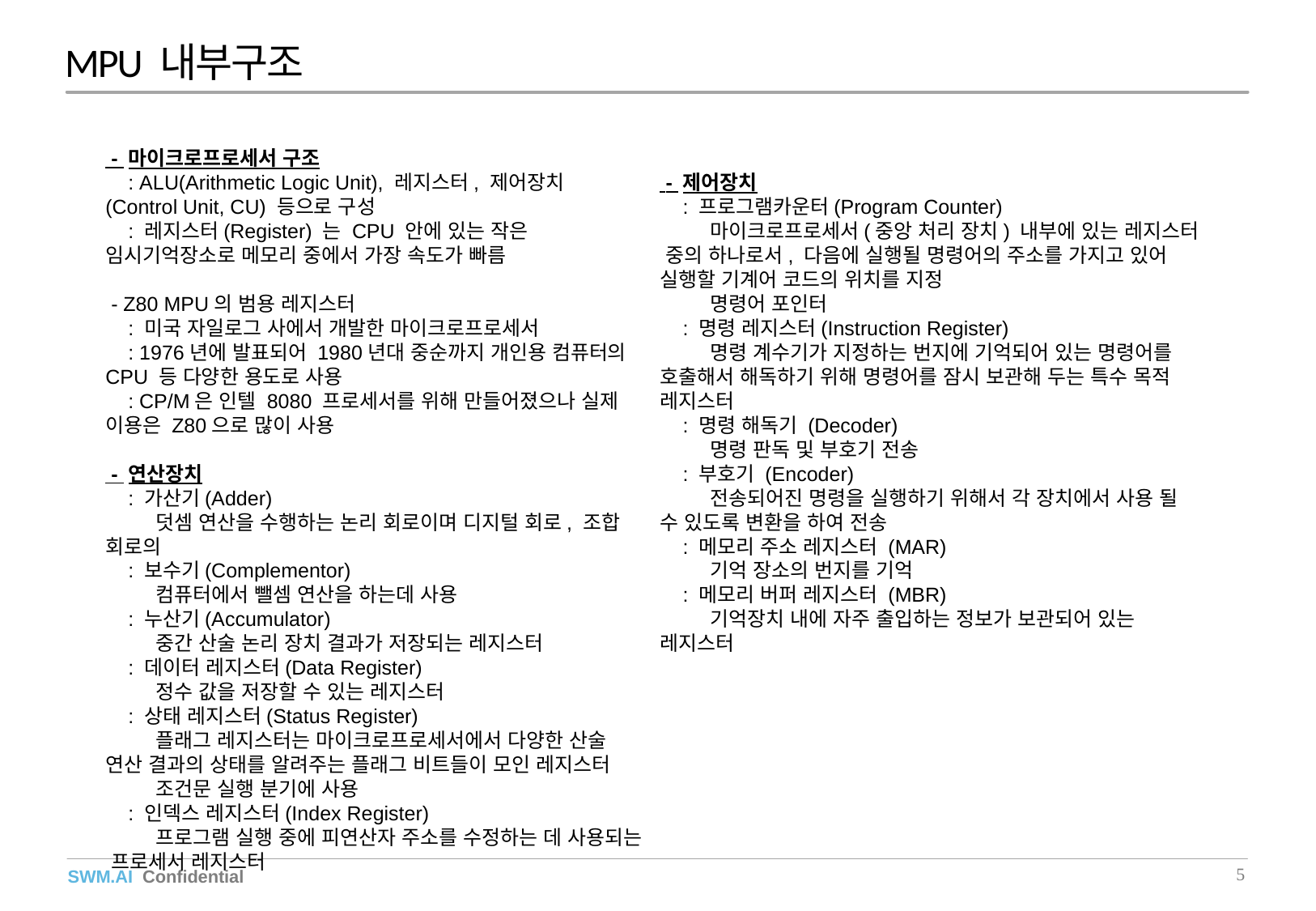

MPU 내부구조
 - 마이크로프로세서 구조
    : ALU(Arithmetic Logic Unit), 레지스터, 제어장치(Control Unit, CU) 등으로 구성
    : 레지스터(Register) 는 CPU 안에 있는 작은 임시기억장소로 메모리 중에서 가장 속도가 빠름
 - Z80 MPU의 범용 레지스터
    : 미국 자일로그 사에서 개발한 마이크로프로세서
    : 1976년에 발표되어 1980년대 중순까지 개인용 컴퓨터의 CPU 등 다양한 용도로 사용
    : CP/M은 인텔 8080 프로세서를 위해 만들어졌으나 실제 이용은 Z80으로 많이 사용
 - 연산장치
    : 가산기(Adder)
        덧셈 연산을 수행하는 논리 회로이며 디지털 회로, 조합 회로의
    : 보수기(Complementor)
        컴퓨터에서 뺄셈 연산을 하는데 사용
    : 누산기(Accumulator)
        중간 산술 논리 장치 결과가 저장되는 레지스터
    : 데이터 레지스터(Data Register)
        정수 값을 저장할 수 있는 레지스터
    : 상태 레지스터(Status Register)
        플래그 레지스터는 마이크로프로세서에서 다양한 산술 연산 결과의 상태를 알려주는 플래그 비트들이 모인 레지스터
        조건문 실행 분기에 사용
    : 인덱스 레지스터(Index Register)
        프로그램 실행 중에 피연산자 주소를 수정하는 데 사용되는 프로세서 레지스터

 - 제어장치
    : 프로그램카운터(Program Counter)
        마이크로프로세서(중앙 처리 장치) 내부에 있는 레지스터 중의 하나로서, 다음에 실행될 명령어의 주소를 가지고 있어 실행할 기계어 코드의 위치를 지정
        명령어 포인터
    : 명령 레지스터(Instruction Register)
        명령 계수기가 지정하는 번지에 기억되어 있는 명령어를 호출해서 해독하기 위해 명령어를 잠시 보관해 두는 특수 목적 레지스터
    : 명령 해독기 (Decoder)
        명령 판독 및 부호기 전송
    : 부호기 (Encoder)
        전송되어진 명령을 실행하기 위해서 각 장치에서 사용 될 수 있도록 변환을 하여 전송
    : 메모리 주소 레지스터 (MAR)
        기억 장소의 번지를 기억
    : 메모리 버퍼 레지스터 (MBR)
        기억장치 내에 자주 출입하는 정보가 보관되어 있는 레지스터
5